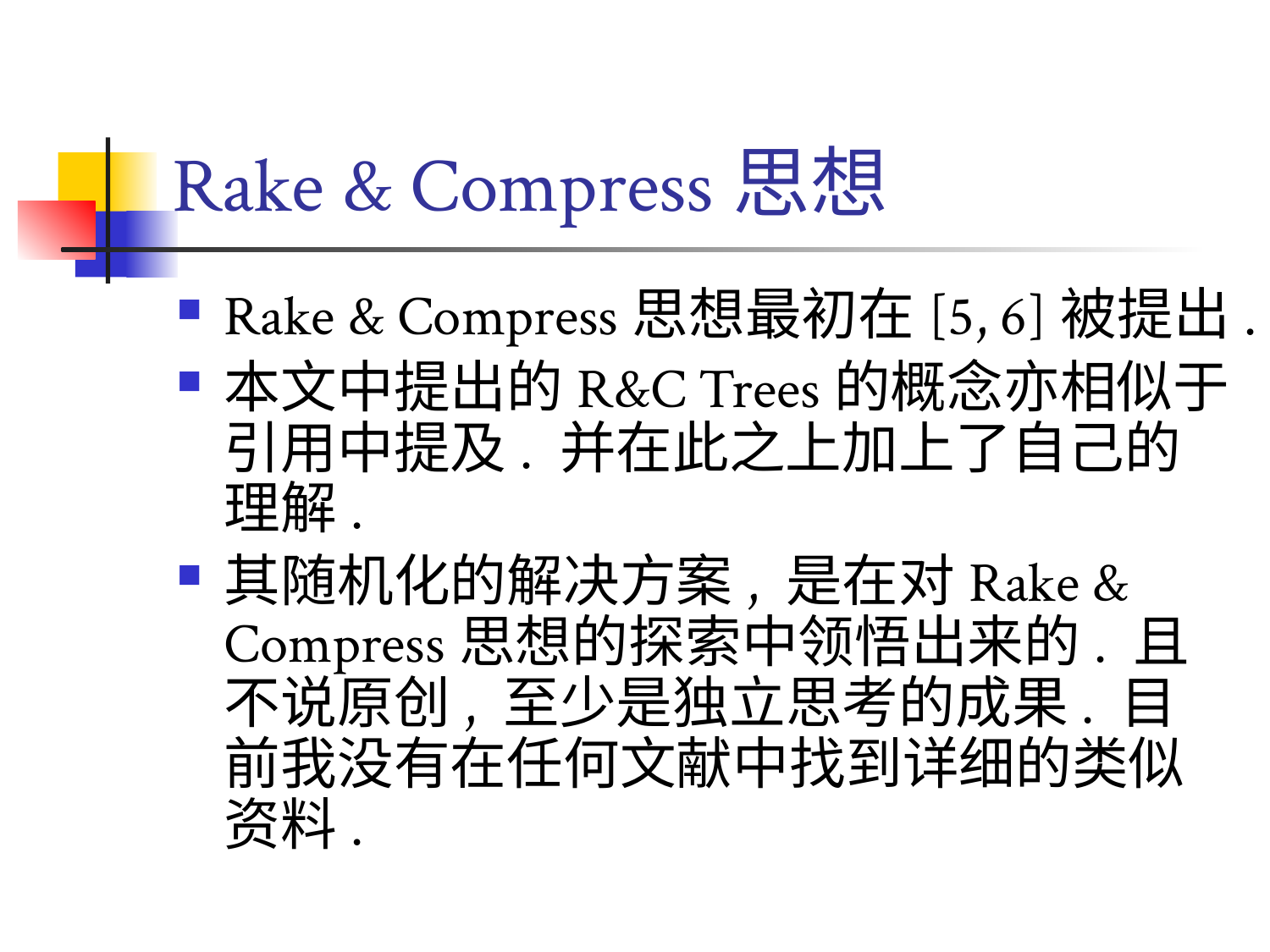

# Rake & Compress思想
Rake & Compress思想最初在[5, 6]被提出.
本文中提出的R&C Trees的概念亦相似于引用中提及. 并在此之上加上了自己的理解.
其随机化的解决方案, 是在对Rake & Compress思想的探索中领悟出来的. 且不说原创, 至少是独立思考的成果. 目前我没有在任何文献中找到详细的类似资料.